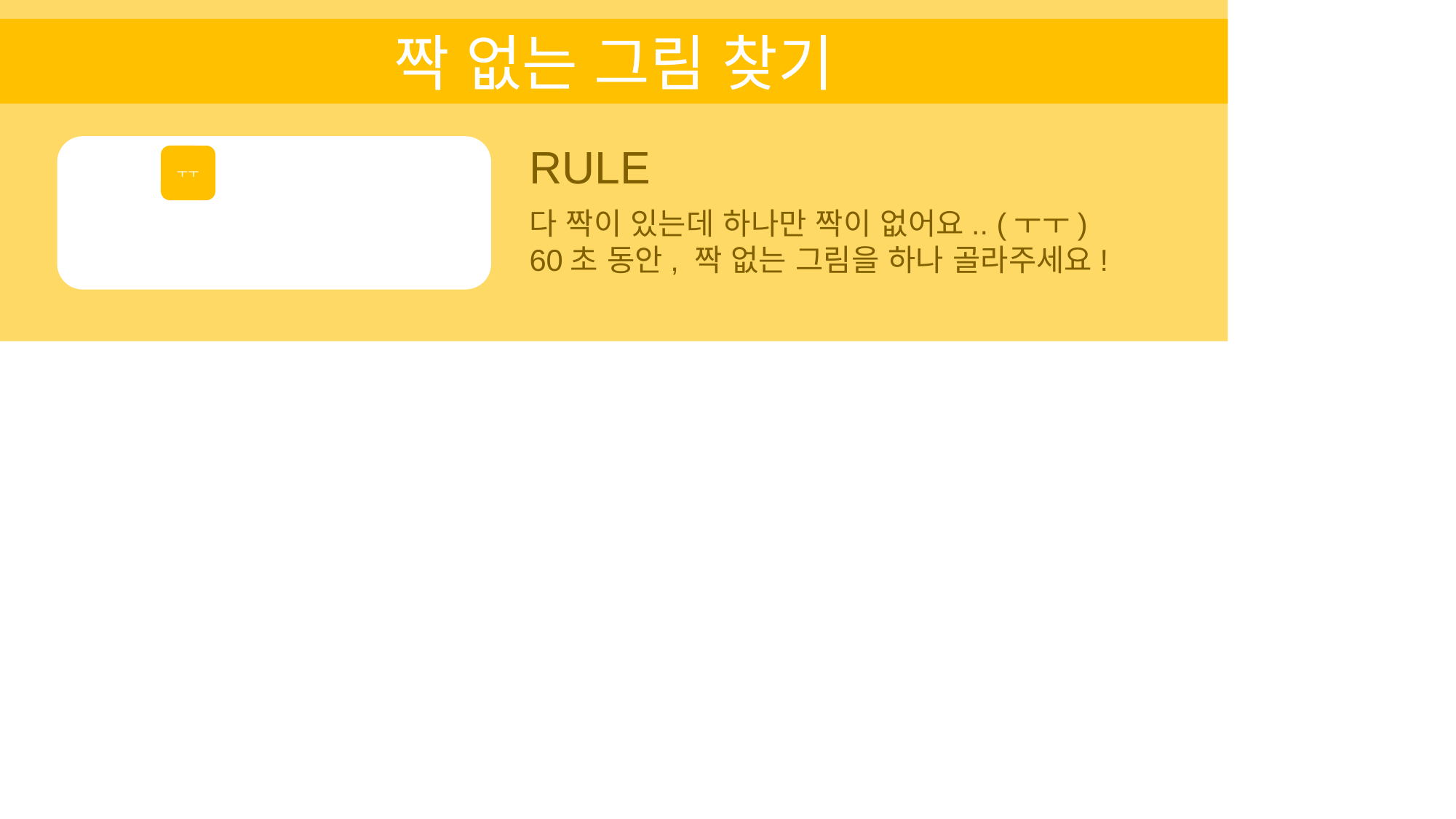

짝 없는 그림 찾기
RULE
다 짝이 있는데 하나만 짝이 없어요.. (ㅜㅜ)
60초 동안, 짝 없는 그림을 하나 골라주세요!
5
ㅜㅜ